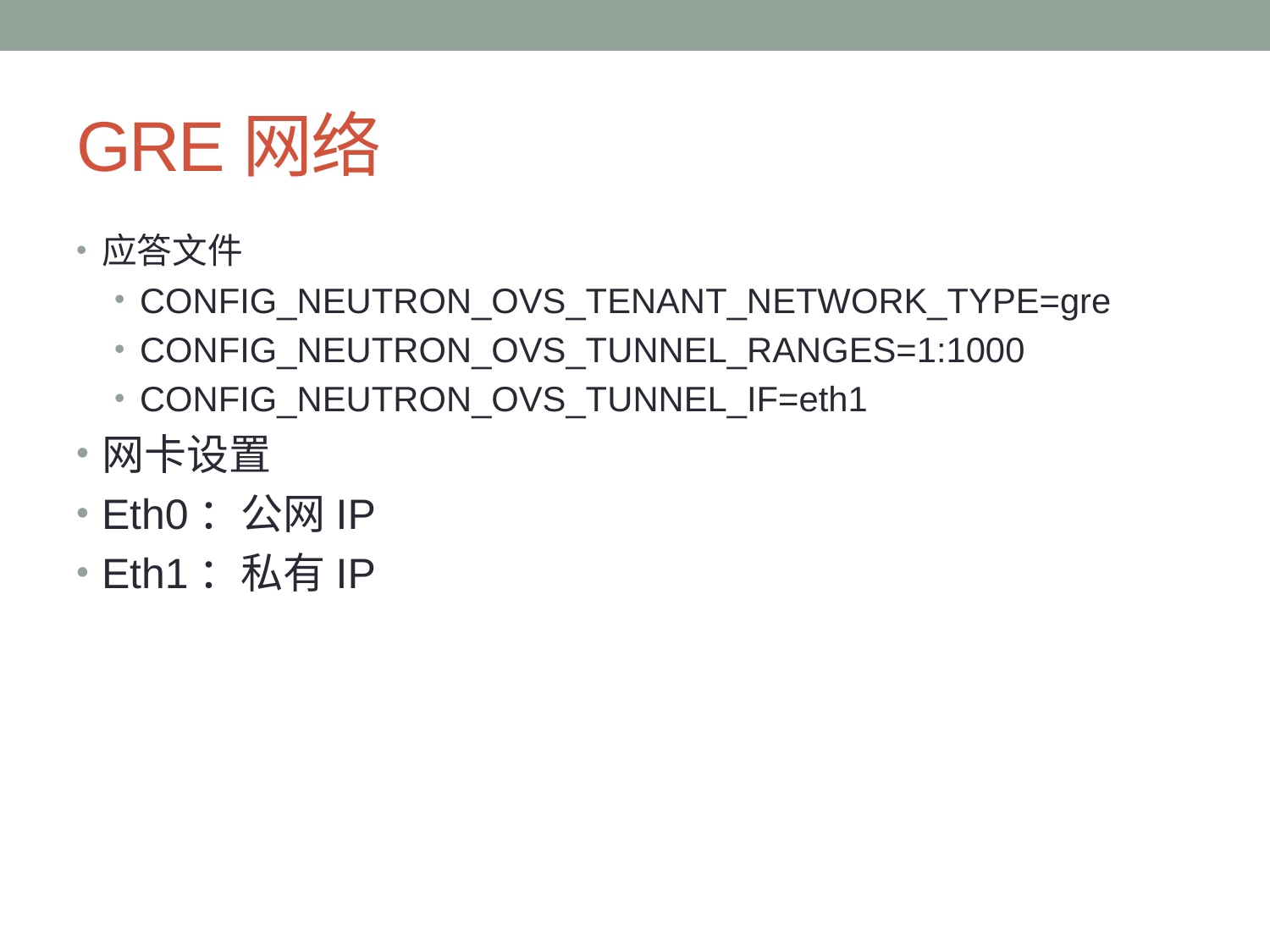

# GRE网络
应答文件
CONFIG_NEUTRON_OVS_TENANT_NETWORK_TYPE=gre
CONFIG_NEUTRON_OVS_TUNNEL_RANGES=1:1000
CONFIG_NEUTRON_OVS_TUNNEL_IF=eth1
网卡设置
Eth0：公网IP
Eth1：私有IP